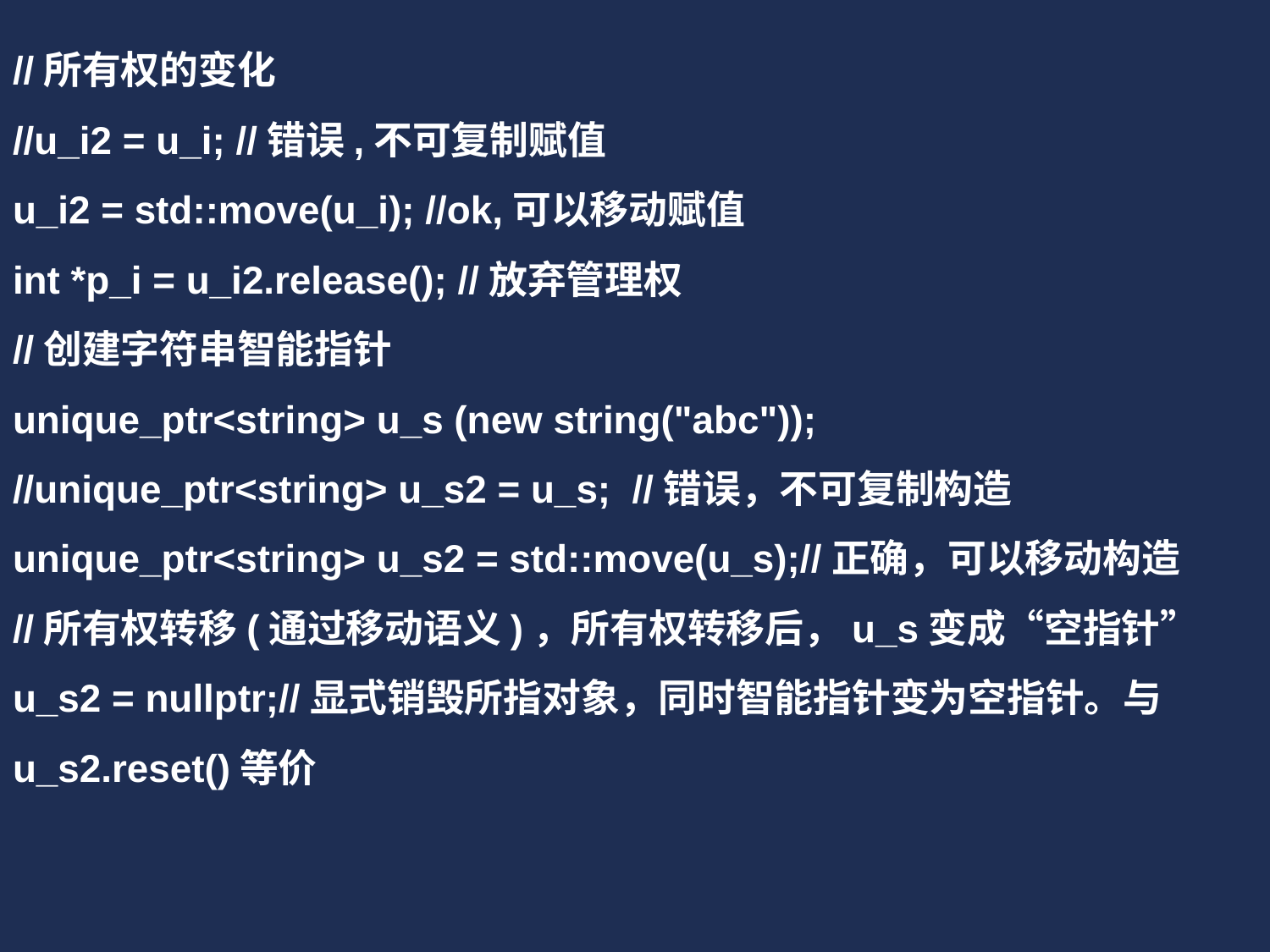

//所有权的变化
//u_i2 = u_i; //错误,不可复制赋值
u_i2 = std::move(u_i); //ok,可以移动赋值
int *p_i = u_i2.release(); //放弃管理权
//创建字符串智能指针
unique_ptr<string> u_s (new string("abc"));
//unique_ptr<string> u_s2 = u_s;  //错误，不可复制构造
unique_ptr<string> u_s2 = std::move(u_s);//正确，可以移动构造
//所有权转移(通过移动语义)，所有权转移后，u_s变成“空指针”
u_s2 = nullptr;//显式销毁所指对象，同时智能指针变为空指针。与u_s2.reset()等价